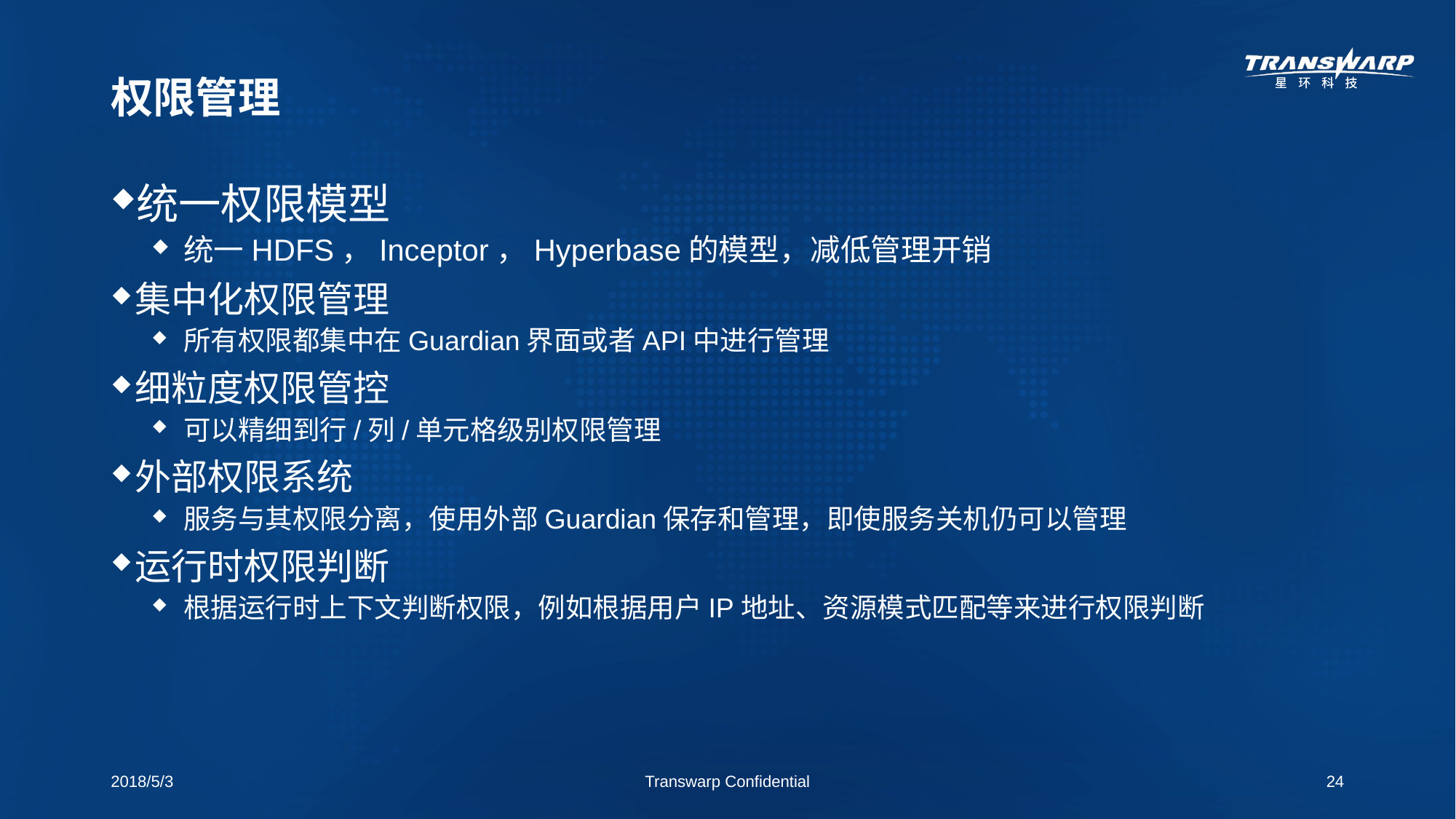

# 权限管理
统一权限模型
统一HDFS，Inceptor，Hyperbase的模型，减低管理开销
集中化权限管理
所有权限都集中在Guardian界面或者API中进行管理
细粒度权限管控
可以精细到行/列/单元格级别权限管理
外部权限系统
服务与其权限分离，使用外部Guardian保存和管理，即使服务关机仍可以管理
运行时权限判断
根据运行时上下文判断权限，例如根据用户IP地址、资源模式匹配等来进行权限判断
2018/5/3
Transwarp Confidential
24